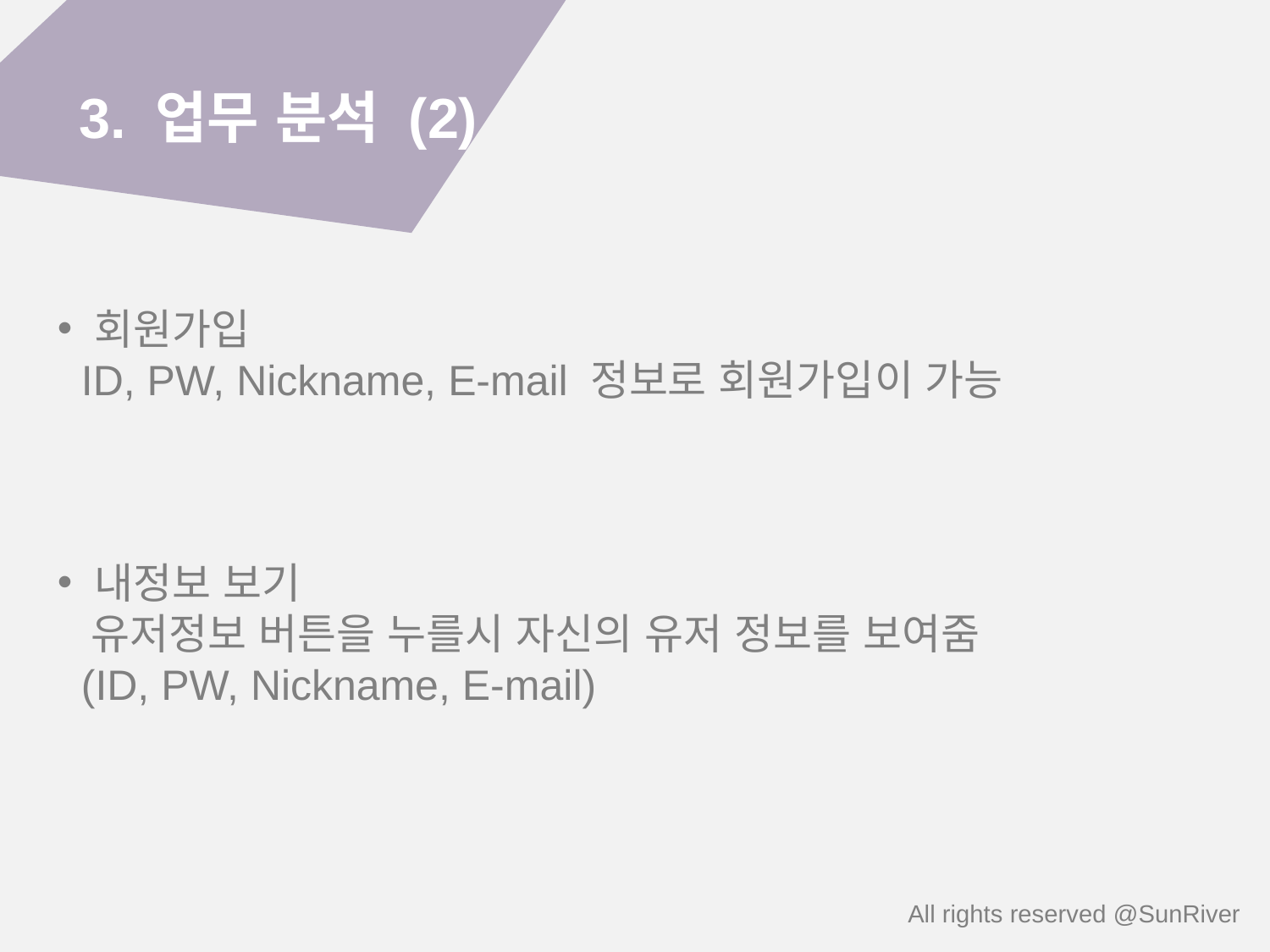

3. 업무 분석 (2)
 회원가입
  ID, PW, Nickname, E-mail 정보로 회원가입이 가능

 내정보 보기
  유저정보 버튼을 누를시 자신의 유저 정보를 보여줌
  (ID, PW, Nickname, E-mail)